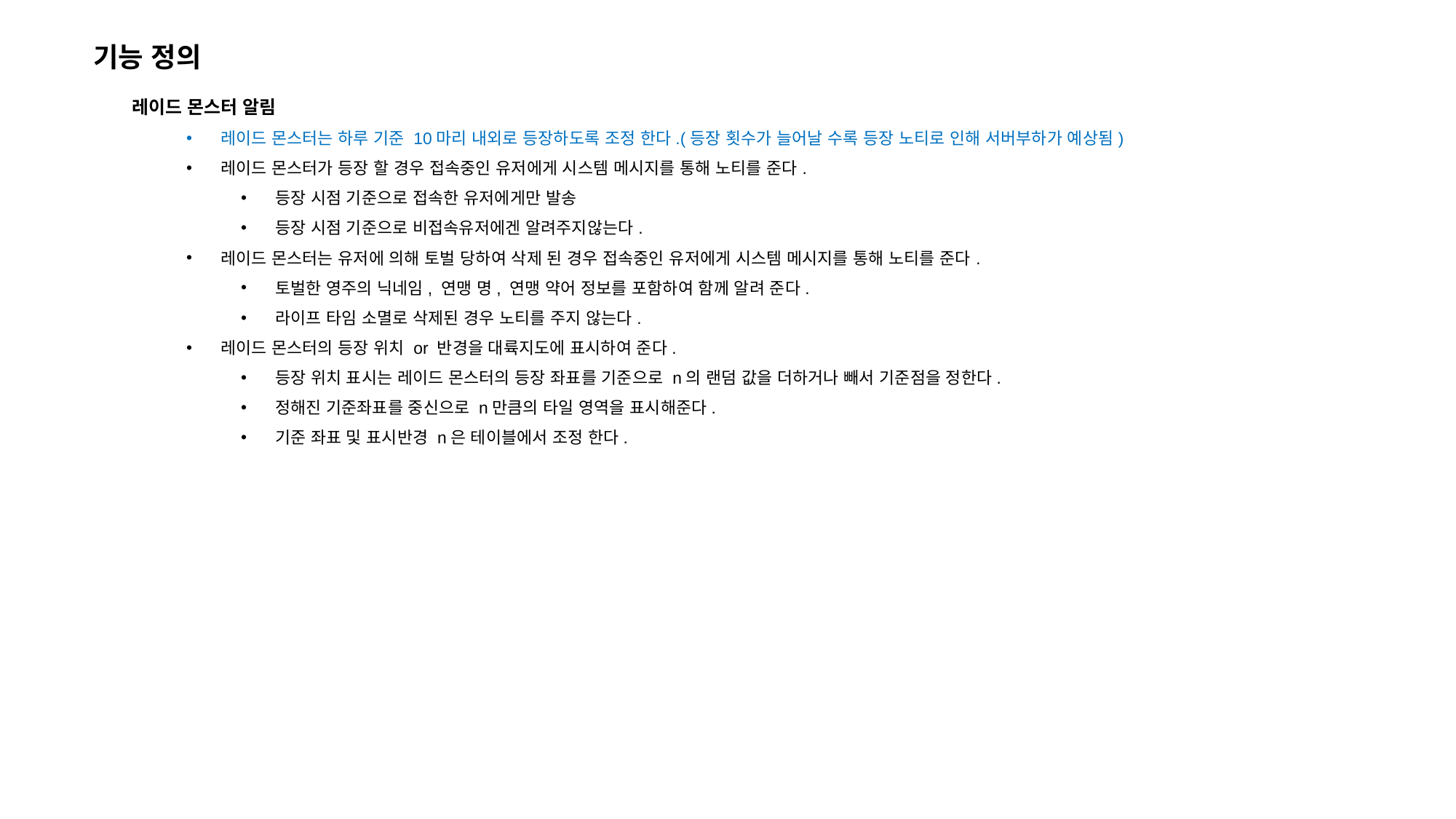

기능 정의
레이드 몬스터 알림
레이드 몬스터는 하루 기준 10마리 내외로 등장하도록 조정 한다.(등장 횟수가 늘어날 수록 등장 노티로 인해 서버부하가 예상됨)
레이드 몬스터가 등장 할 경우 접속중인 유저에게 시스템 메시지를 통해 노티를 준다.
등장 시점 기준으로 접속한 유저에게만 발송
등장 시점 기준으로 비접속유저에겐 알려주지않는다.
레이드 몬스터는 유저에 의해 토벌 당하여 삭제 된 경우 접속중인 유저에게 시스템 메시지를 통해 노티를 준다.
토벌한 영주의 닉네임, 연맹 명, 연맹 약어 정보를 포함하여 함께 알려 준다.
라이프 타임 소멸로 삭제된 경우 노티를 주지 않는다.
레이드 몬스터의 등장 위치 or 반경을 대륙지도에 표시하여 준다.
등장 위치 표시는 레이드 몬스터의 등장 좌표를 기준으로 n의 랜덤 값을 더하거나 빼서 기준점을 정한다.
정해진 기준좌표를 중신으로 n만큼의 타일 영역을 표시해준다.
기준 좌표 및 표시반경 n은 테이블에서 조정 한다.